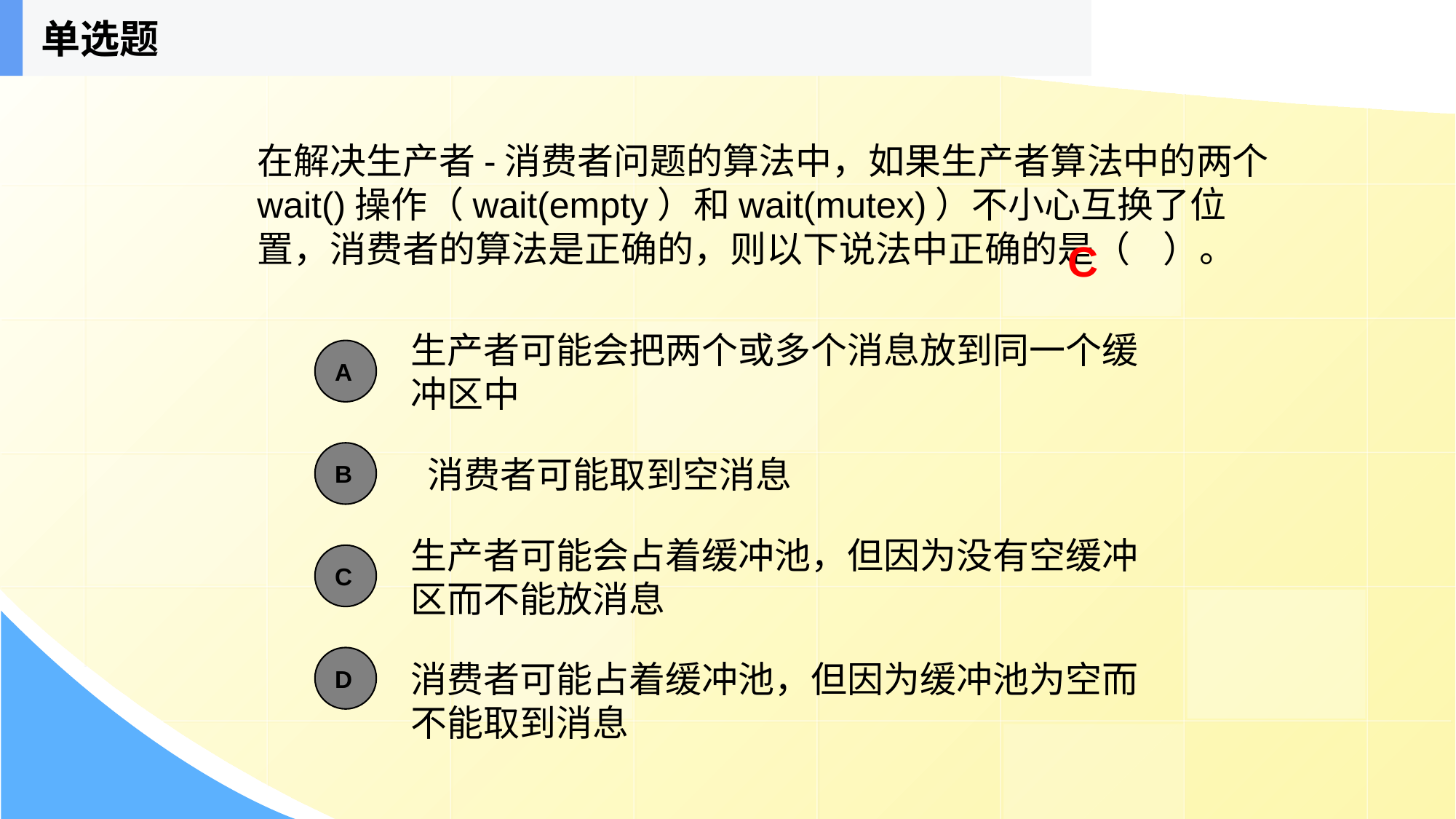

单选题
在解决生产者-消费者问题的算法中，如果生产者算法中的两个wait()操作（wait(empty）和wait(mutex)）不小心互换了位置，消费者的算法是正确的，则以下说法中正确的是（    ）。
C
生产者可能会把两个或多个消息放到同一个缓冲区中
A
 消费者可能取到空消息
B
生产者可能会占着缓冲池，但因为没有空缓冲区而不能放消息
C
消费者可能占着缓冲池，但因为缓冲池为空而不能取到消息
D